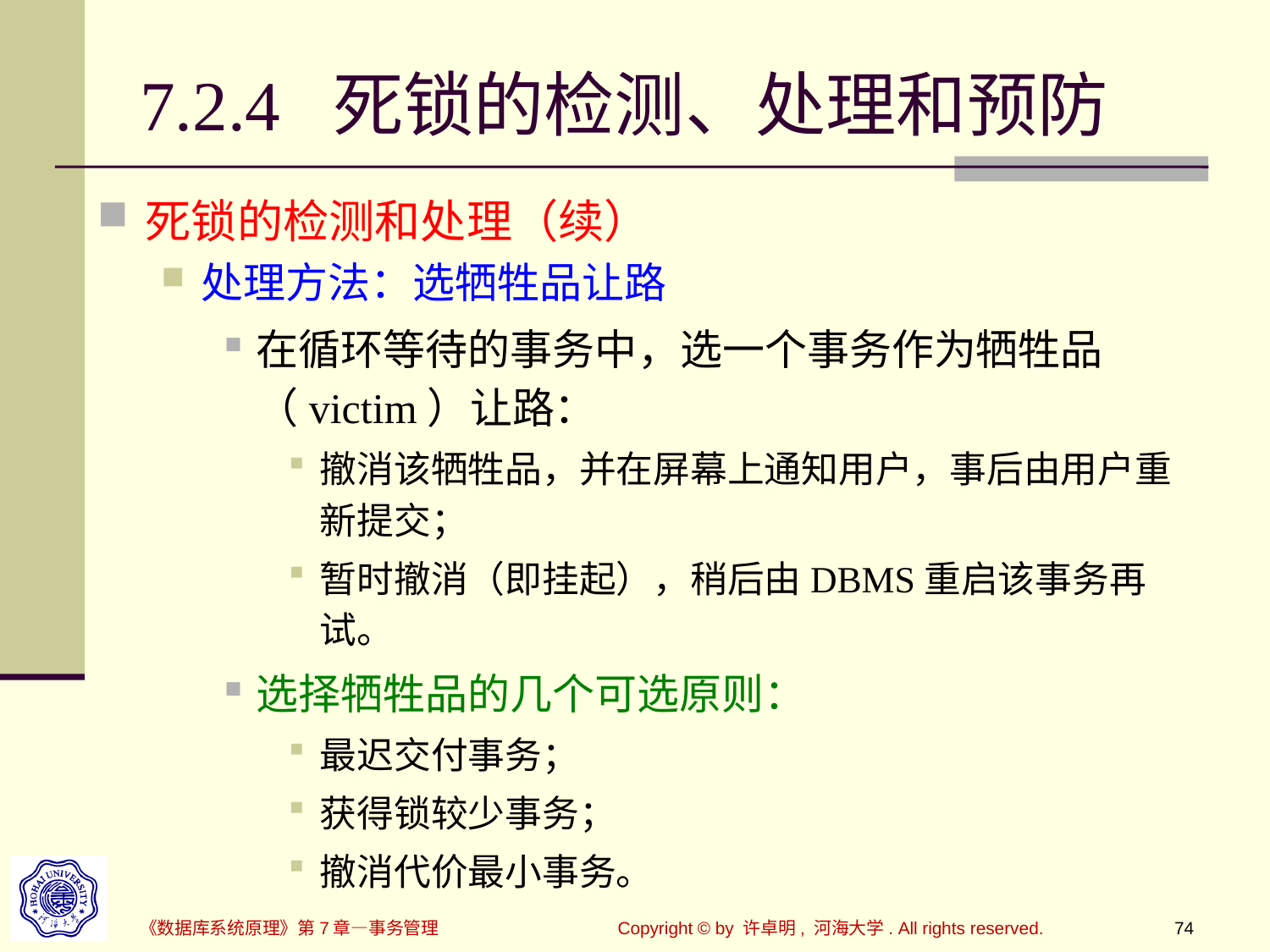

# 7.2.4  死锁的检测、处理和预防
死锁的检测和处理（续）
处理方法：选牺牲品让路
在循环等待的事务中，选一个事务作为牺牲品（victim）让路：
撤消该牺牲品，并在屏幕上通知用户，事后由用户重新提交；
暂时撤消（即挂起），稍后由DBMS重启该事务再试。
选择牺牲品的几个可选原则：
最迟交付事务；
获得锁较少事务；
撤消代价最小事务。
《数据库系统原理》第7章—事务管理
Copyright © by 许卓明, 河海大学. All rights reserved.
74